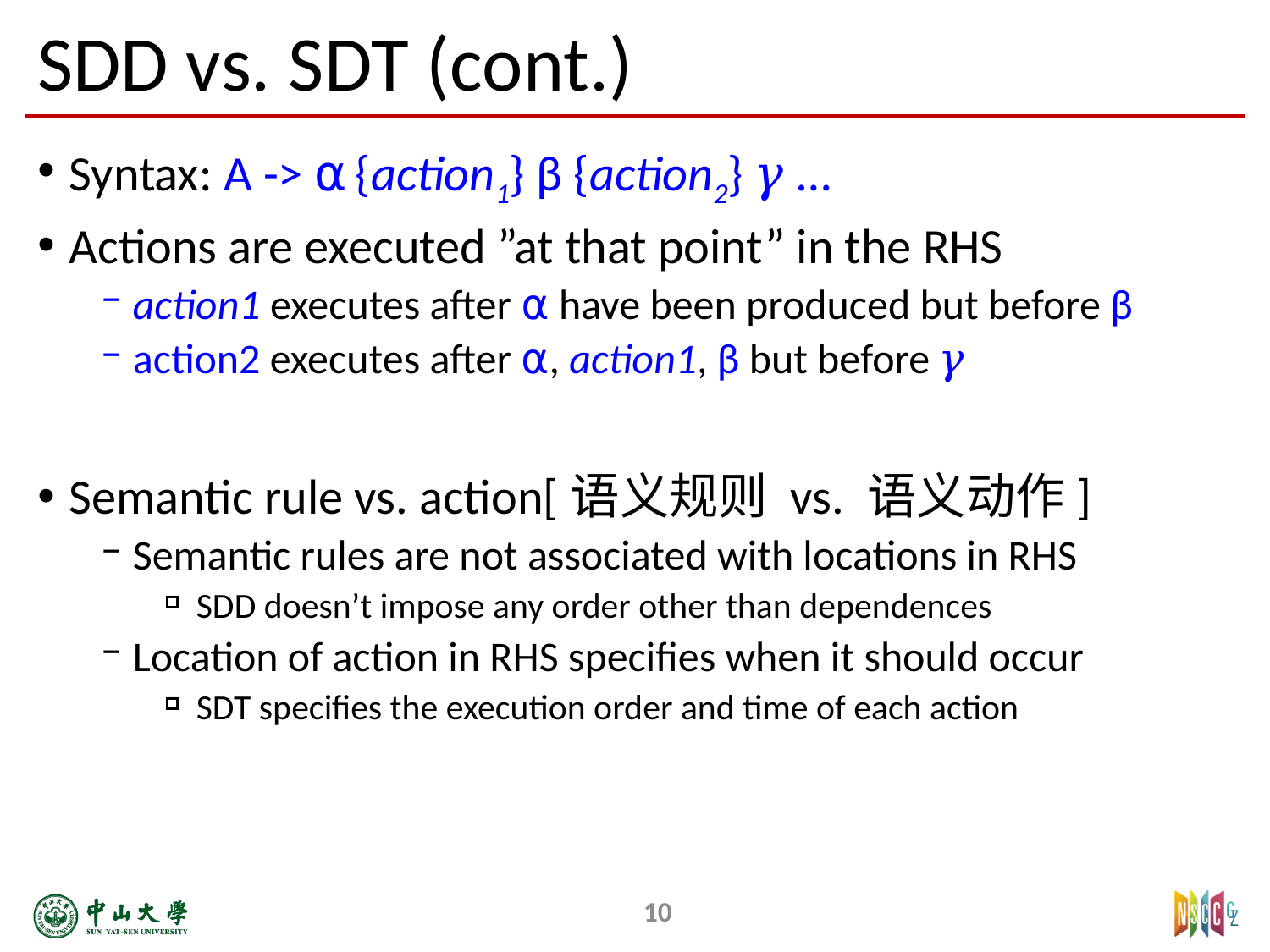

# SDD vs. SDT (cont.)
Syntax: A -> ⍺ {action1} β {action2} 𝛾 …
Actions are executed ”at that point” in the RHS
action1 executes after ⍺ have been produced but before β
action2 executes after ⍺, action1, β but before 𝛾

Semantic rule vs. action[语义规则 vs. 语义动作]
Semantic rules are not associated with locations in RHS
SDD doesn’t impose any order other than dependences
Location of action in RHS specifies when it should occur
SDT specifies the execution order and time of each action
10